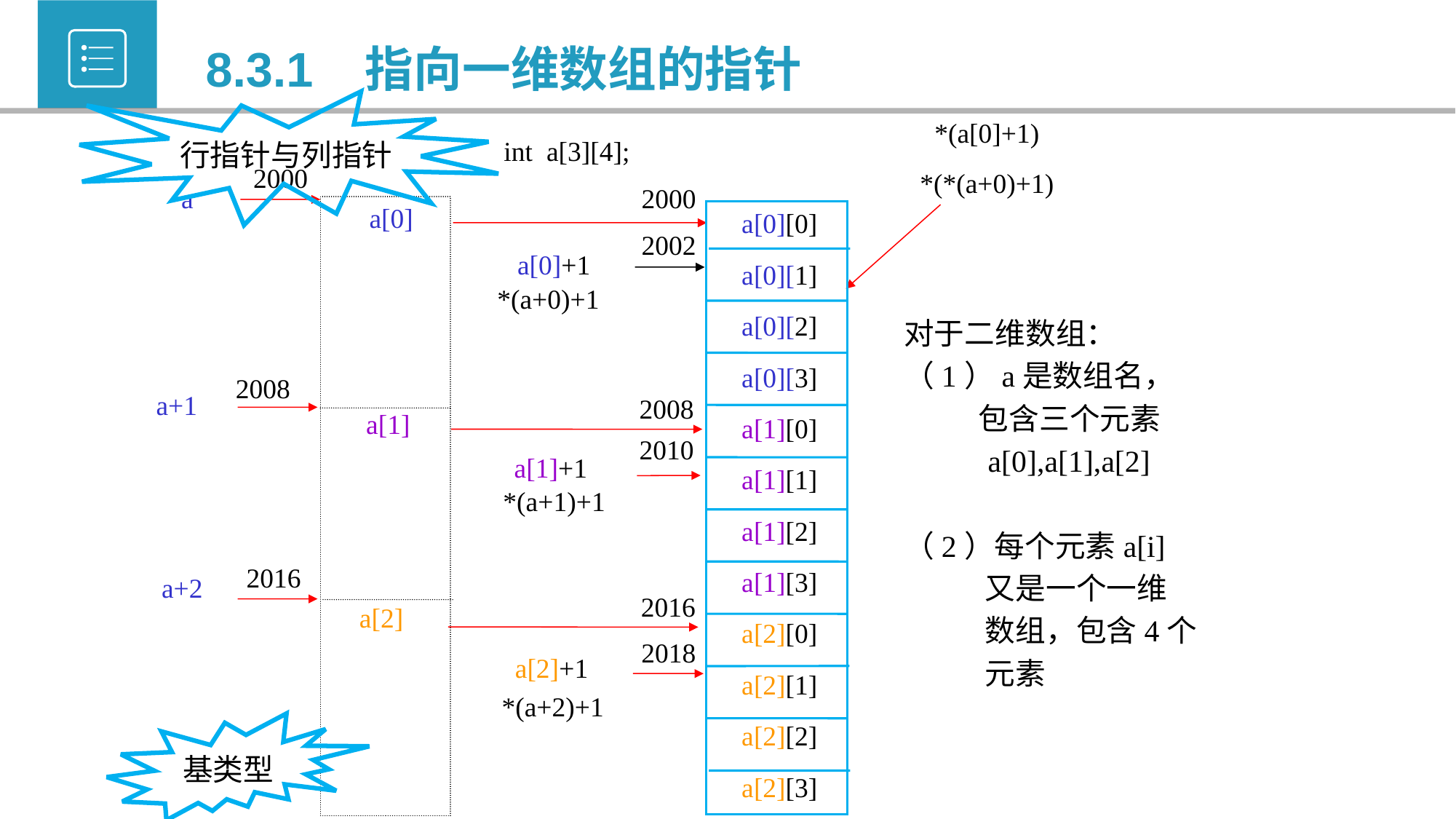

8.3.1   指向一维数组的指针
行指针与列指针
*(a[0]+1)
*(*(a+0)+1)

int  a[3][4];
2000
a[0]

a[1]
a[2]

2008

2016

a
a+1
a+2
2000
a[0][0]

2002

a[0][1]

a[0][2]

a[0][3]
2008

a[1][0]
2010

a[1][1]

a[1][2]

a[1][3]

2016
a[2][0]

2018
a[2][1]

a[2][2]

a[2][3]

a[0]+1
a[1]+1
a[2]+1
*(a+0)+1
*(a+1)+1
*(a+2)+1
对于二维数组：
（1）a是数组名，
          包含三个元素
           a[0],a[1],a[2]

（2）每个元素a[i]
           又是一个一维
           数组，包含4个
           元素
基类型